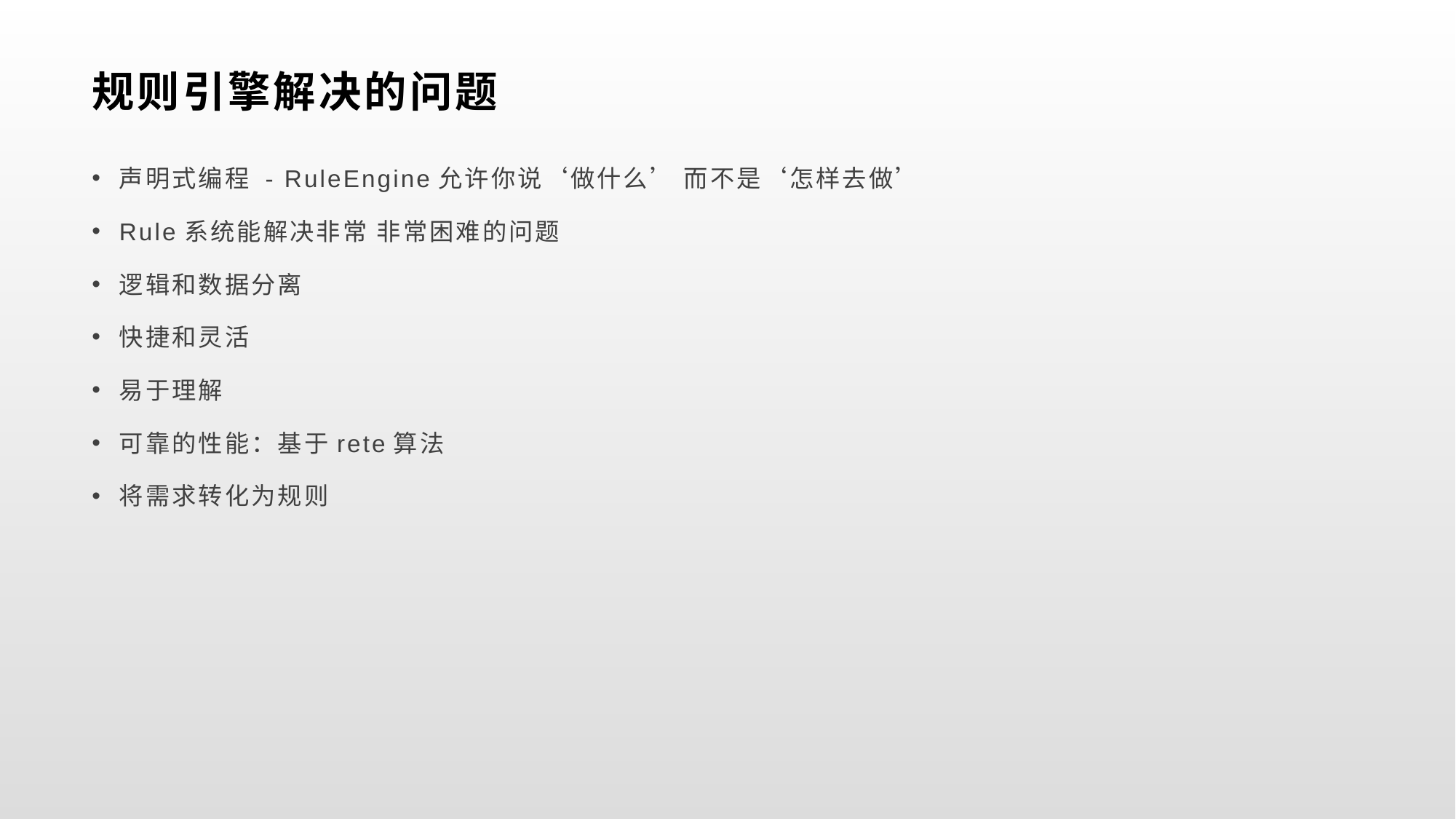

# 规则引擎解决的问题
声明式编程 - RuleEngine允许你说‘做什么’ 而不是‘怎样去做’
Rule系统能解决非常 非常困难的问题
逻辑和数据分离
快捷和灵活
易于理解
可靠的性能：基于rete算法
将需求转化为规则